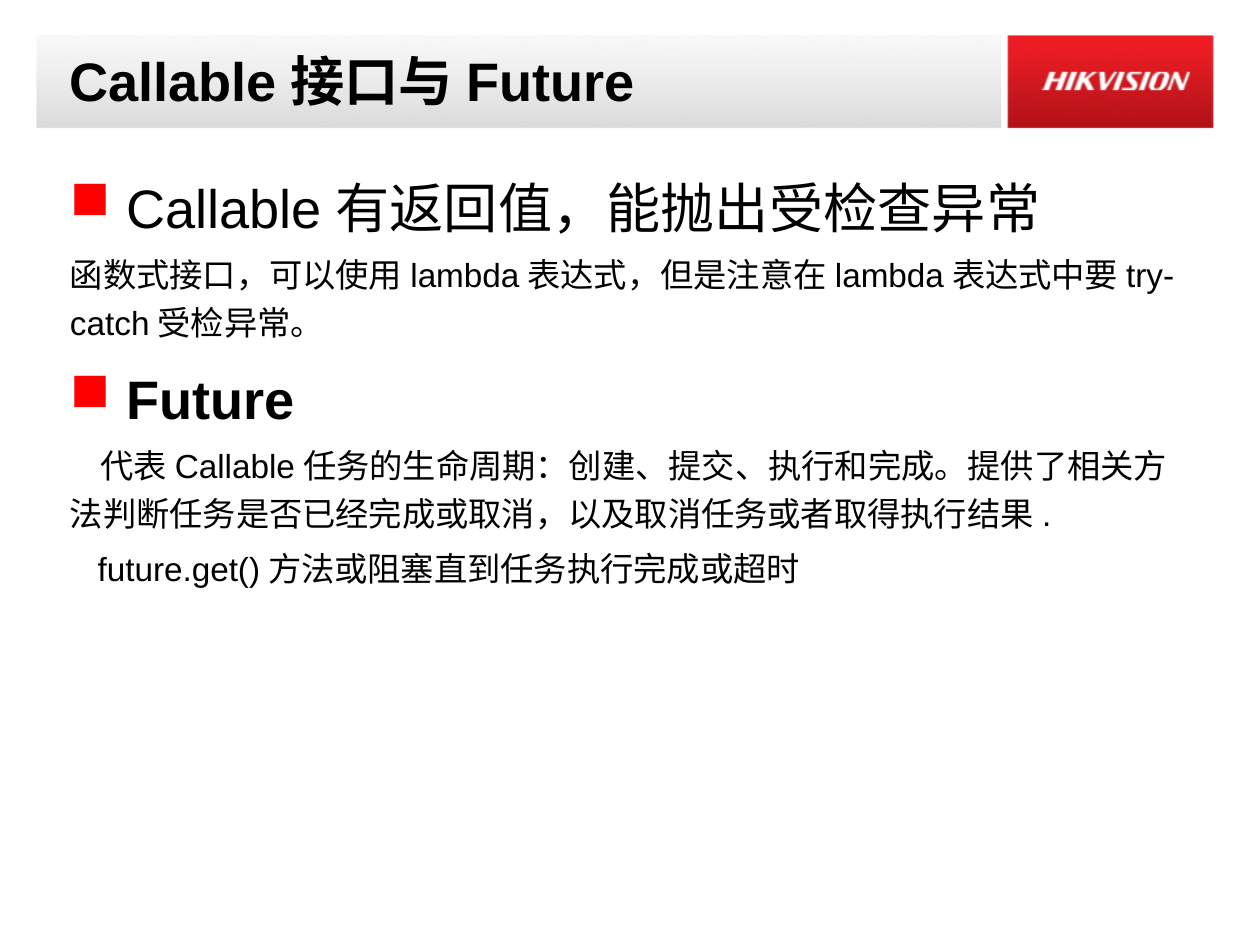

# Callable接口与Future
Callable有返回值，能抛出受检查异常
函数式接口，可以使用lambda表达式，但是注意在lambda表达式中要try-catch受检异常。
Future
   代表Callable任务的生命周期：创建、提交、执行和完成。提供了相关方法判断任务是否已经完成或取消，以及取消任务或者取得执行结果.
   future.get()方法或阻塞直到任务执行完成或超时